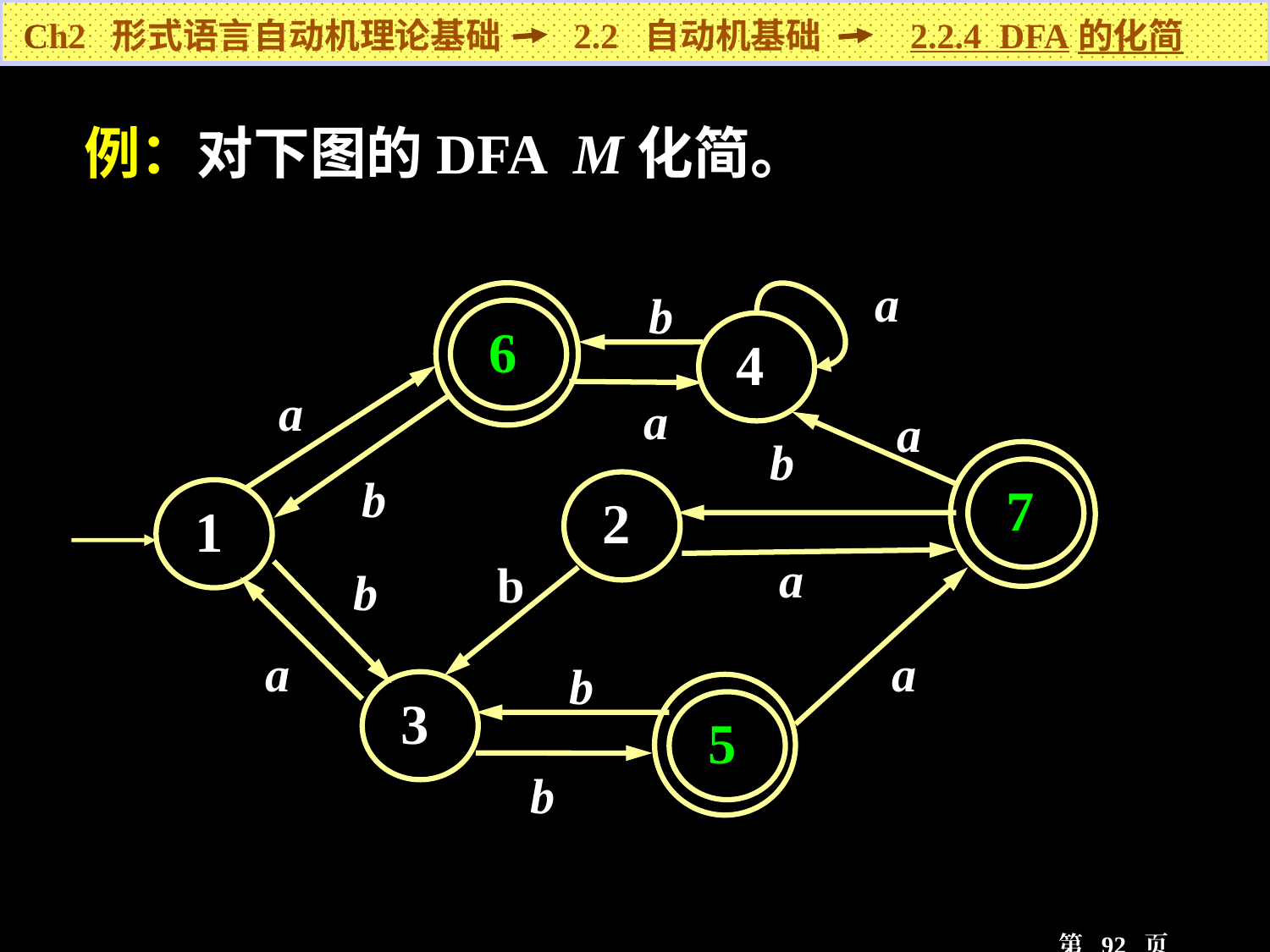

Ch2  形式语言自动机理论基础        2.2  自动机基础          2.2.4  DFA的化简

例：对下图的DFA  M化简。
a

b
 6
4

a

a

a

b

 7
b
 2
 1

a

b

b

a
a
b
 3

 5

b